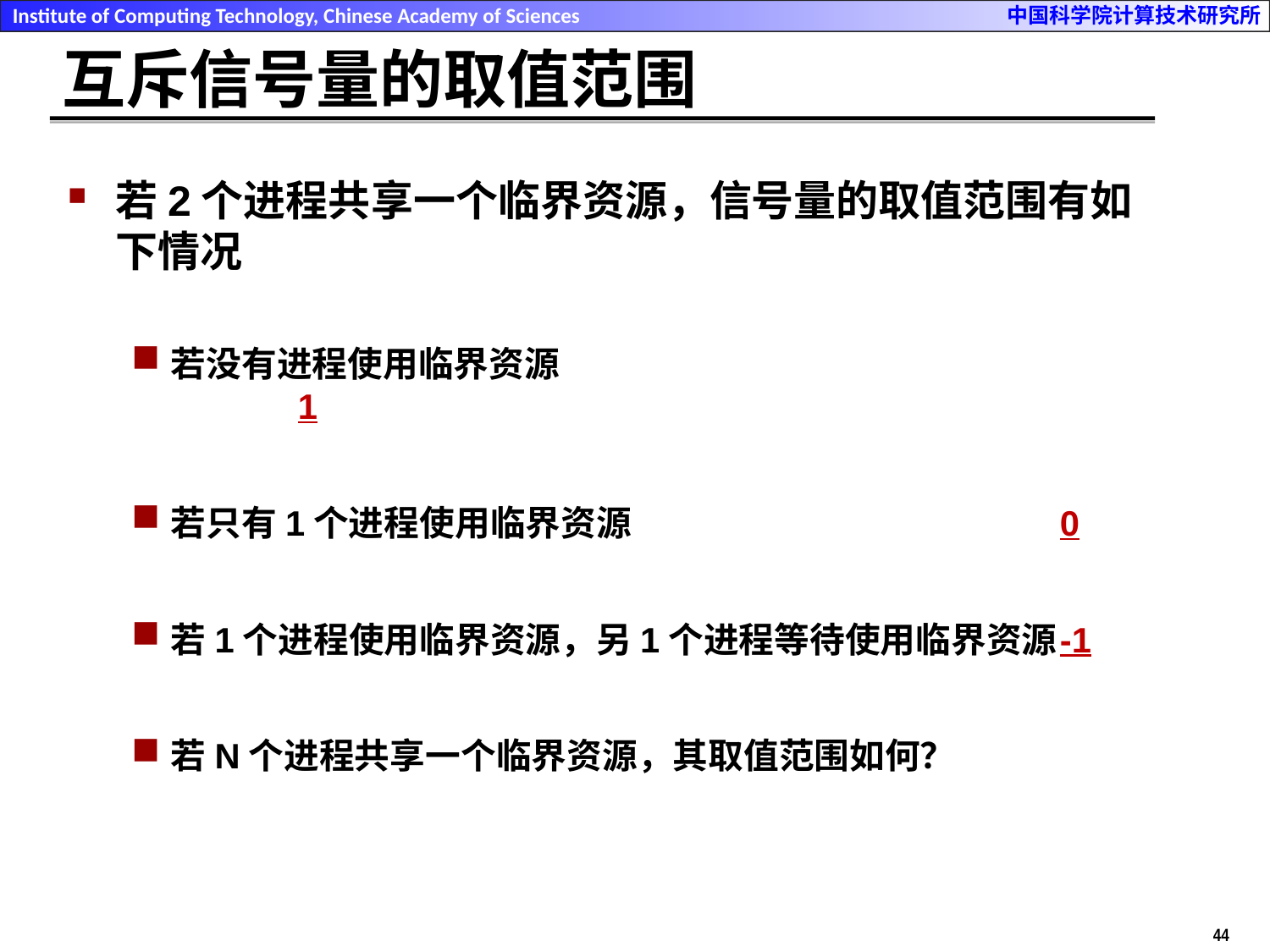

# 互斥信号量的取值范围
若2个进程共享一个临界资源，信号量的取值范围有如下情况

若没有进程使用临界资源					1

若只有1个进程使用临界资源				0

若1个进程使用临界资源，另1个进程等待使用临界资源	-1

若N个进程共享一个临界资源，其取值范围如何？